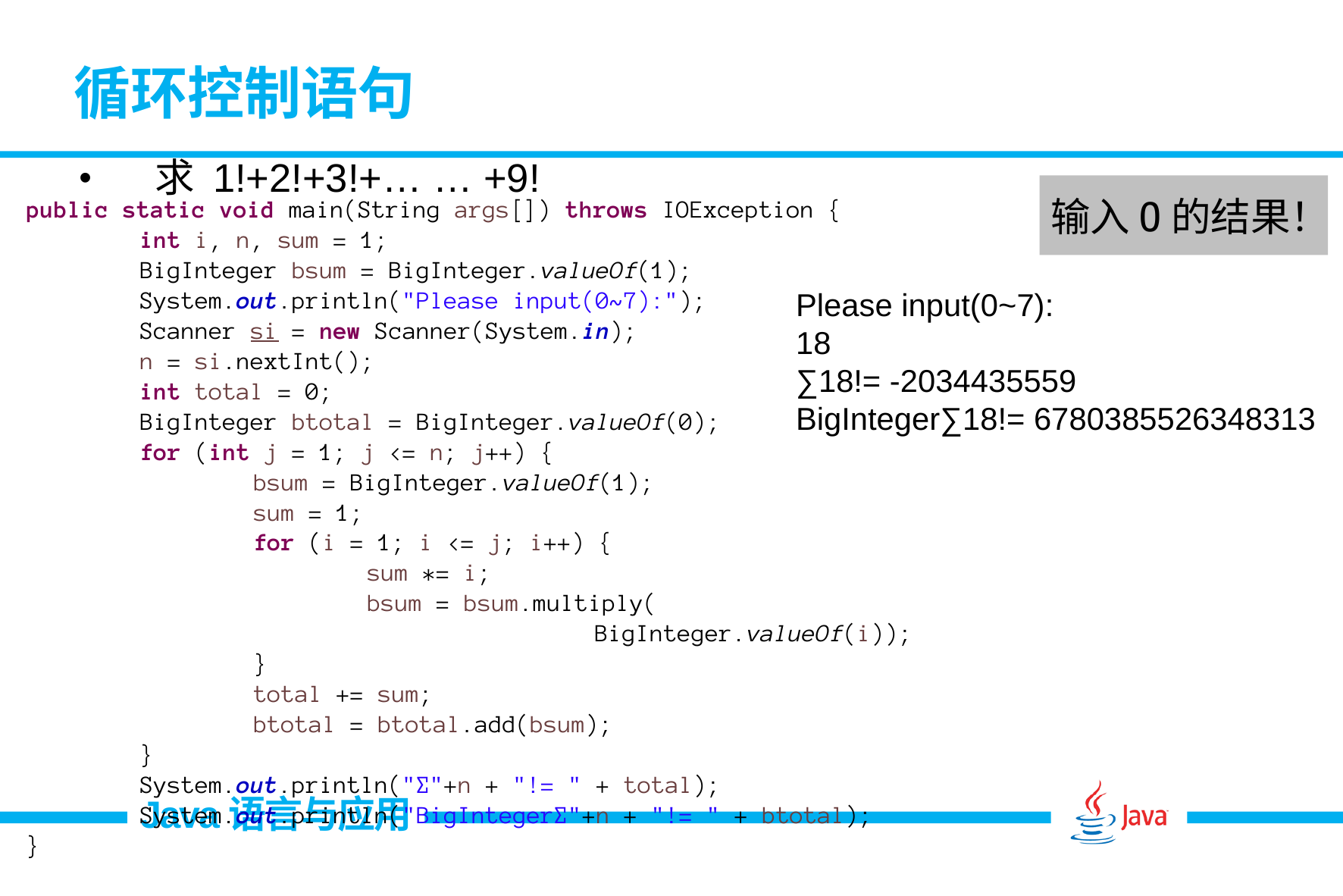

# 循环控制语句
求 1!+2!+3!+… … +9!

输入0的结果！
	public static void main(String args[]) throws IOException {		int i, n, sum = 1;		BigInteger bsum = BigInteger.valueOf(1);		System.out.println("Please input(0~7):");		Scanner si = new Scanner(System.in);		n = si.nextInt();		int total = 0;		BigInteger btotal = BigInteger.valueOf(0);		for (int j = 1; j <= n; j++) {			bsum = BigInteger.valueOf(1);			sum = 1;			for (i = 1; i <= j; i++) {				sum *= i;				bsum = bsum.multiply(						BigInteger.valueOf(i));			}			total += sum;			btotal = btotal.add(bsum);		}		System.out.println("∑"+n + "!= " + total);		System.out.println("BigInteger∑"+n + "!= " + btotal);	}
Please input(0~7):
18
∑18!= -2034435559
BigInteger∑18!= 6780385526348313